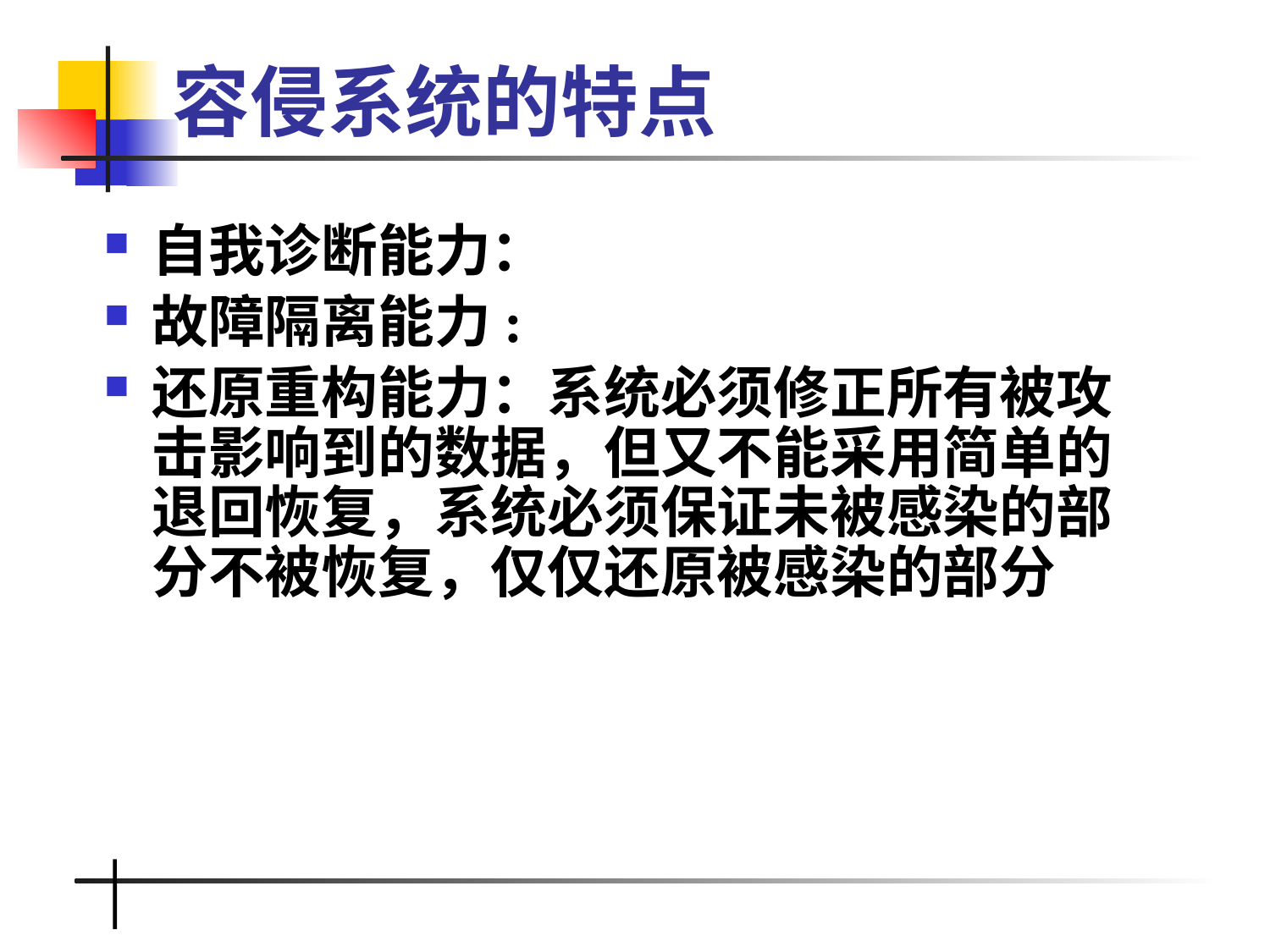

# 容侵系统的特点
自我诊断能力：
故障隔离能力:
还原重构能力：系统必须修正所有被攻击影响到的数据，但又不能采用简单的退回恢复，系统必须保证未被感染的部分不被恢复，仅仅还原被感染的部分